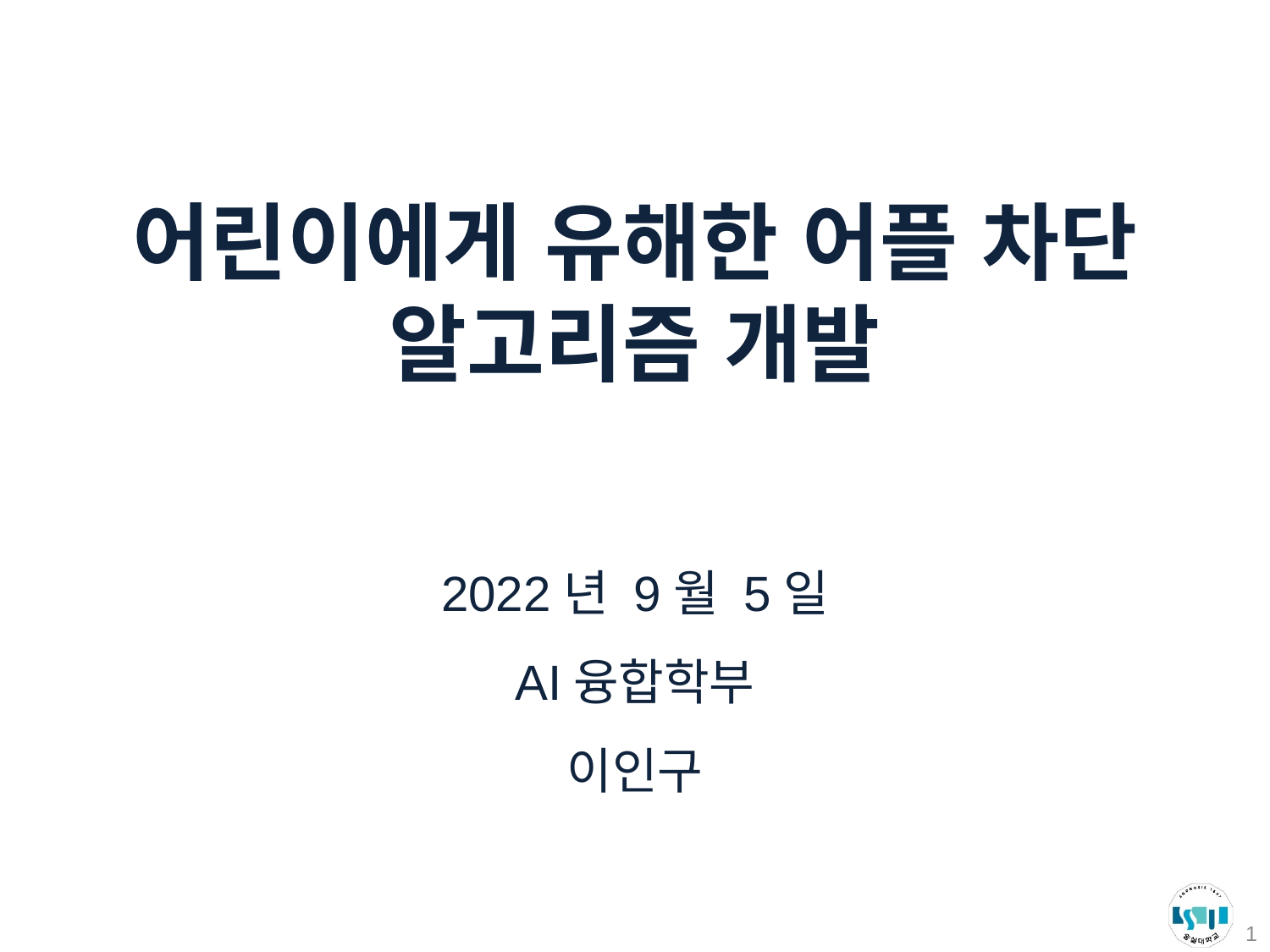

# 어린이에게 유해한 어플 차단 알고리즘 개발
2022년 9월 5일
AI융합학부
이인구
1